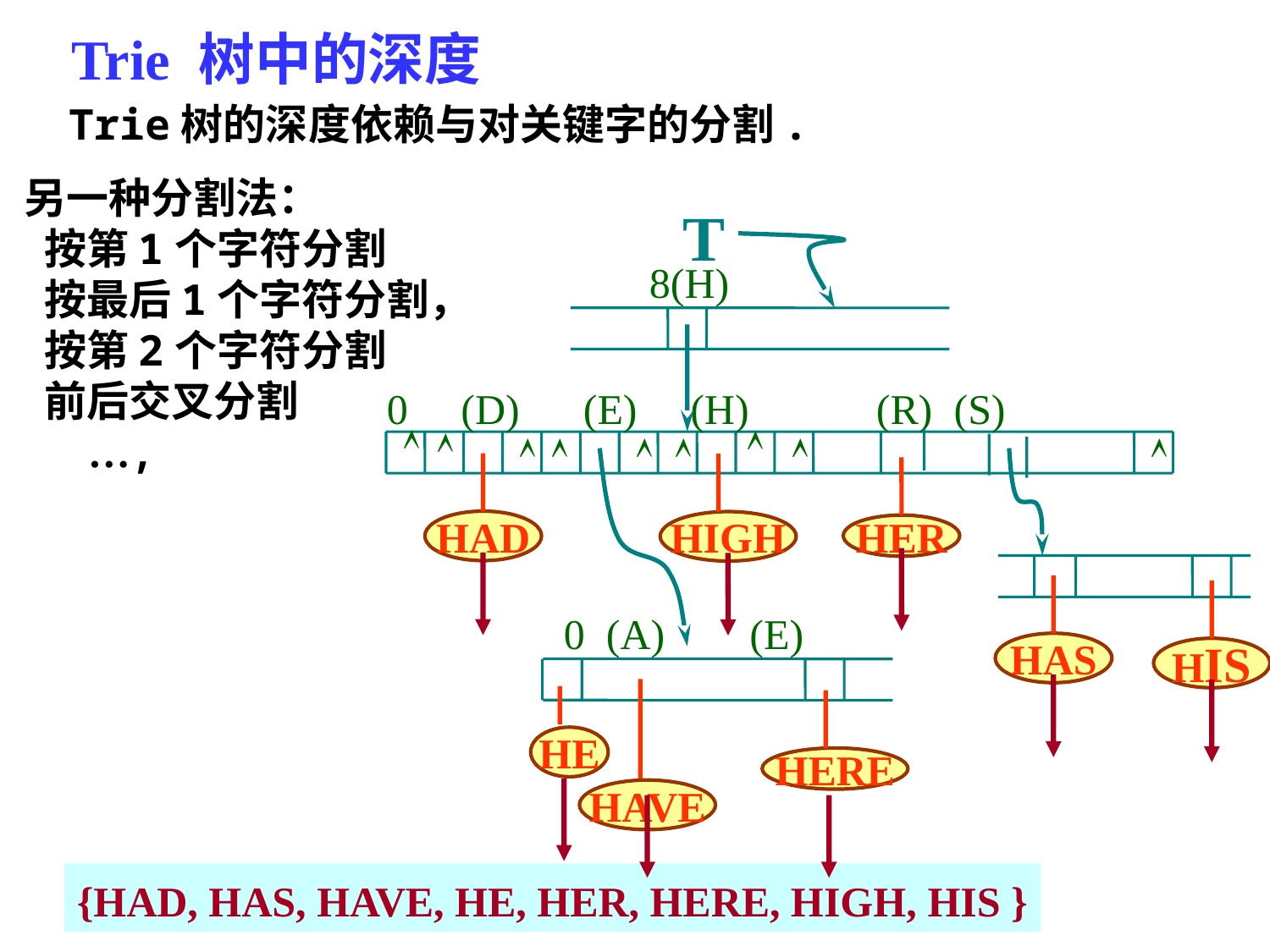

Trie 树中的深度
Trie树的深度依赖与对关键字的分割.
另一种分割法：
 按第1个字符分割
 按最后1个字符分割，
 按第2个字符分割
 前后交叉分割
…,
T

8(H)

0     (D)      (E)     (H)            (R)  (S)
∧
∧
∧
∧
∧
∧
∧
∧
∧

HAD

HIGH

HER

HAS

HIS

0  (A)        (E)

HE
HERE

HAVE

{HAD, HAS, HAVE, HE, HER, HERE, HIGH, HIS }